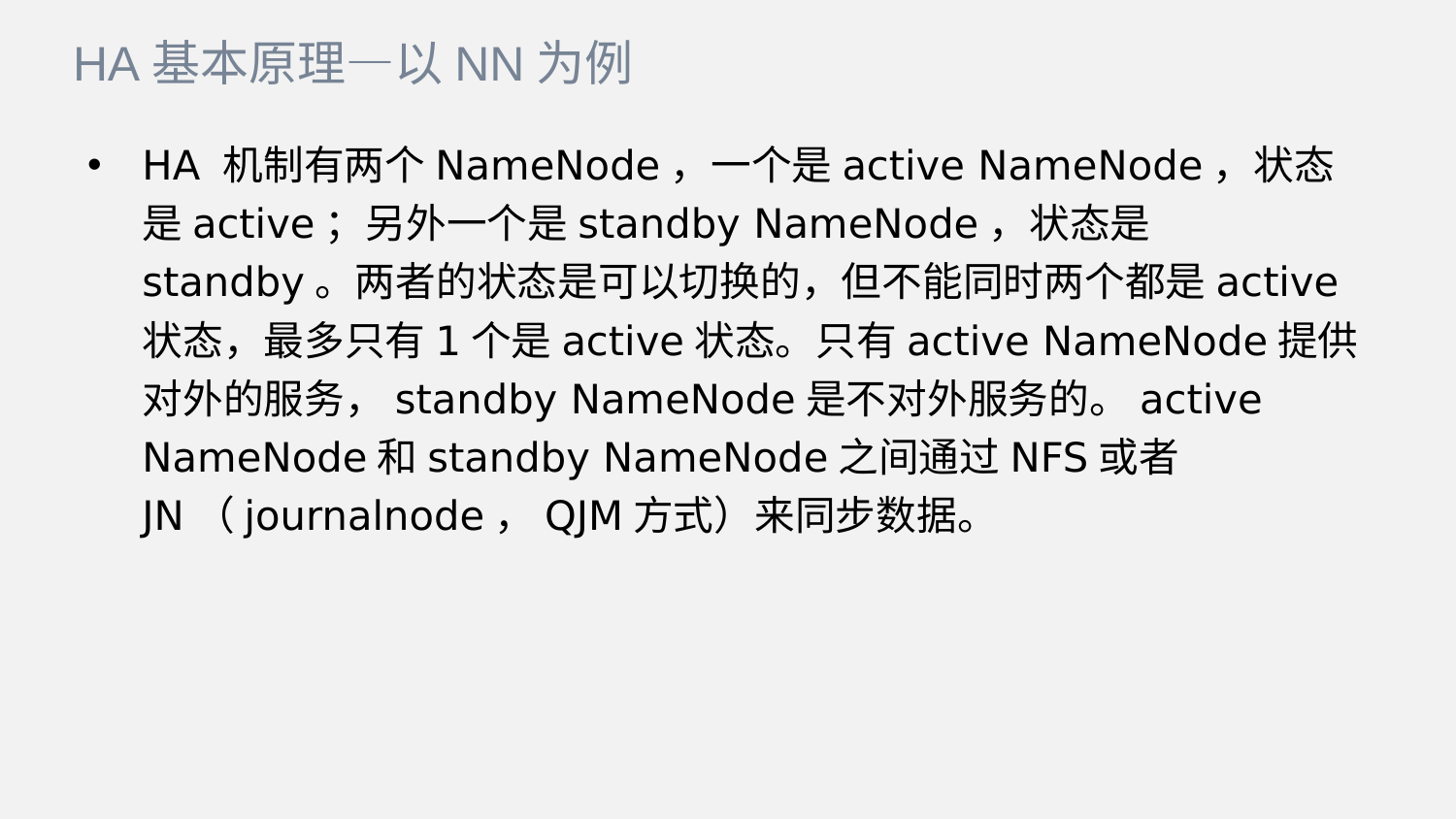

HA基本原理—以NN为例
HA 机制有两个NameNode，一个是active NameNode，状态是active；另外一个是standby NameNode，状态是standby。两者的状态是可以切换的，但不能同时两个都是active状态，最多只有1个是active状态。只有active NameNode提供对外的服务，standby NameNode是不对外服务的。active NameNode和standby NameNode之间通过NFS或者JN（journalnode，QJM方式）来同步数据。